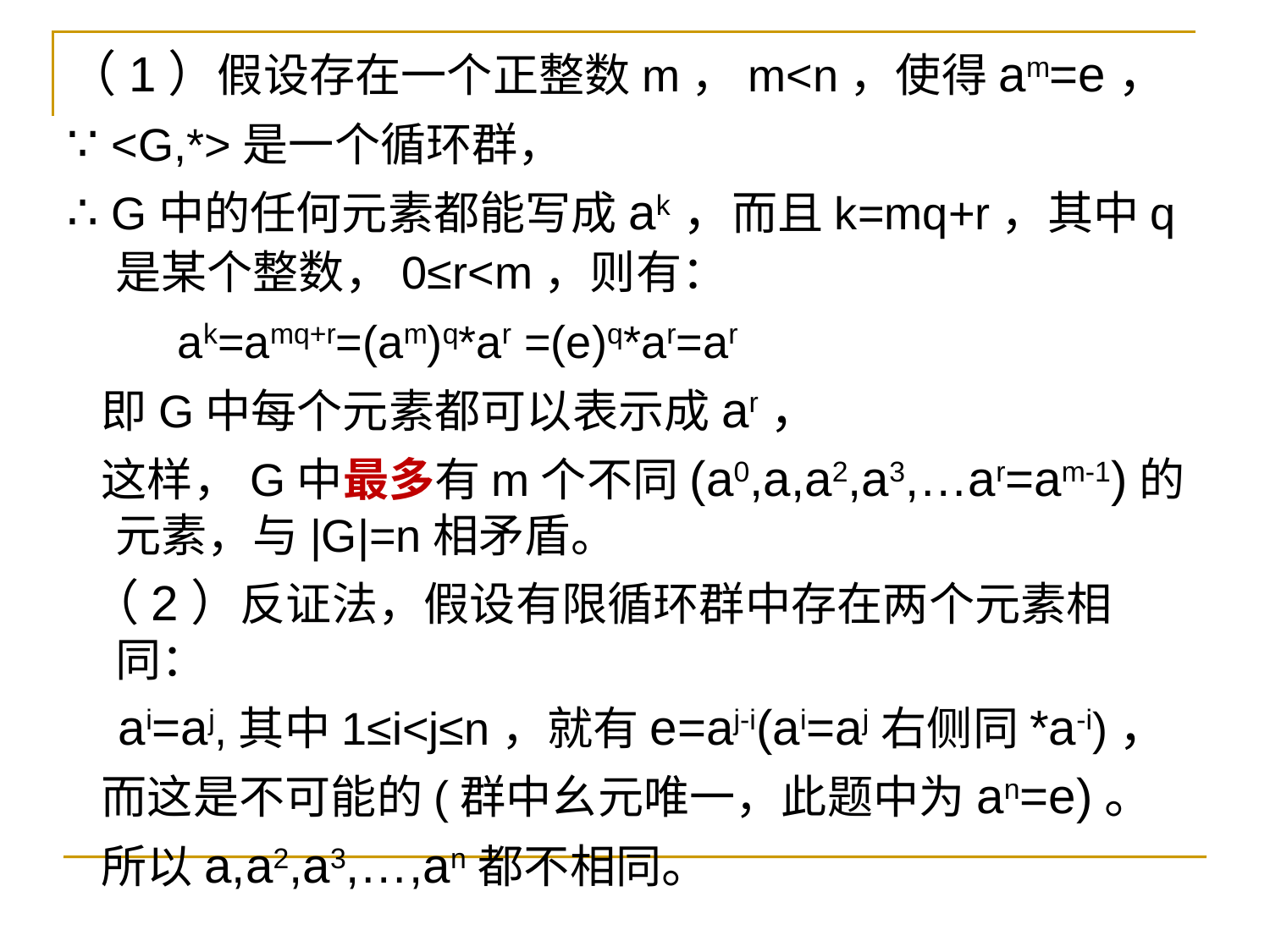

（1）假设存在一个正整数m，m<n，使得am=e，
∵ <G,*>是一个循环群，
∴ G中的任何元素都能写成ak，而且k=mq+r，其中q是某个整数，0≤r<m，则有：
        ak=amq+r=(am)q*ar =(e)q*ar=ar
  即G中每个元素都可以表示成ar，
  这样，G中最多有m个不同(a0,a,a2,a3,…ar=am-1)的元素，与|G|=n相矛盾。
 （2）反证法，假设有限循环群中存在两个元素相同：
    ai=aj,其中1≤i<j≤n，就有e=aj-i(ai=aj右侧同*a-i)，
  而这是不可能的(群中幺元唯一，此题中为an=e)。
  所以a,a2,a3,…,an都不相同。